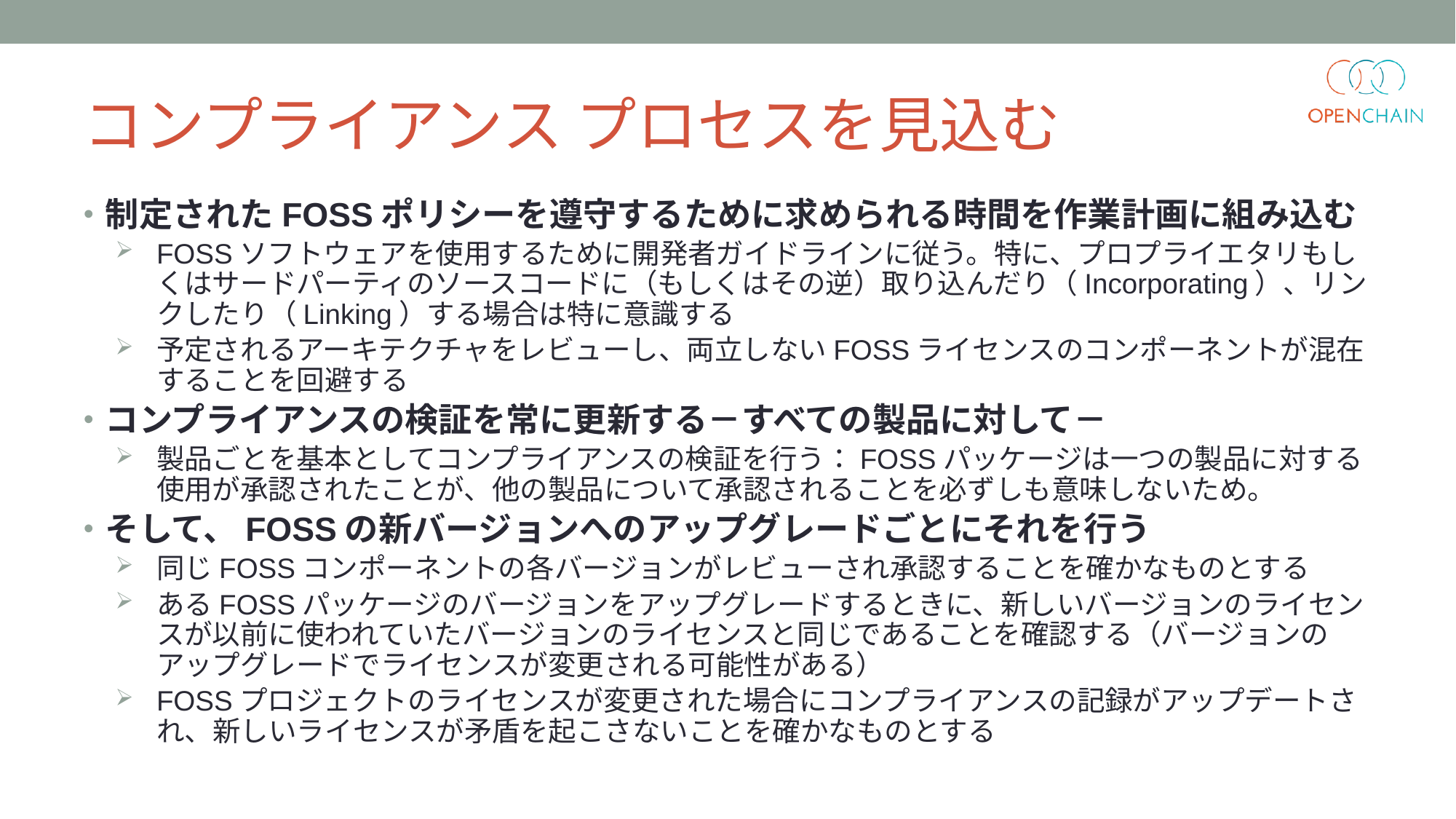

# コンプライアンス プロセスを見込む
制定されたFOSSポリシーを遵守するために求められる時間を作業計画に組み込む
FOSSソフトウェアを使用するために開発者ガイドラインに従う。特に、プロプライエタリもしくはサードパーティのソースコードに（もしくはその逆）取り込んだり（Incorporating）、リンクしたり（Linking）する場合は特に意識する
予定されるアーキテクチャをレビューし、両立しないFOSSライセンスのコンポーネントが混在することを回避する
コンプライアンスの検証を常に更新する－すべての製品に対して－
製品ごとを基本としてコンプライアンスの検証を行う：FOSSパッケージは一つの製品に対する使用が承認されたことが、他の製品について承認されることを必ずしも意味しないため。
そして、FOSSの新バージョンへのアップグレードごとにそれを行う
同じFOSSコンポーネントの各バージョンがレビューされ承認することを確かなものとする
あるFOSSパッケージのバージョンをアップグレードするときに、新しいバージョンのライセンスが以前に使われていたバージョンのライセンスと同じであることを確認する（バージョンのアップグレードでライセンスが変更される可能性がある）
FOSSプロジェクトのライセンスが変更された場合にコンプライアンスの記録がアップデートされ、新しいライセンスが矛盾を起こさないことを確かなものとする